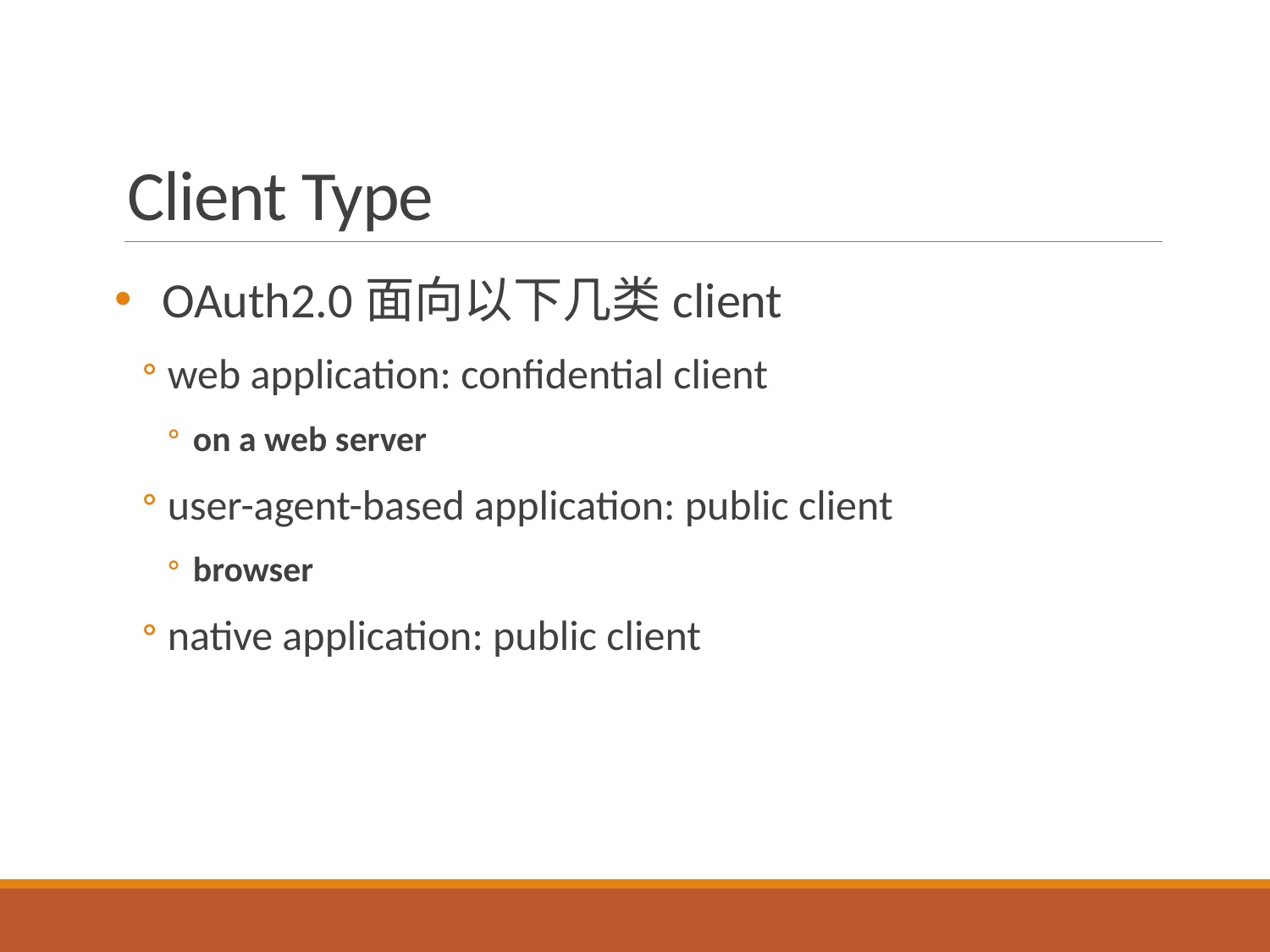

# Client Type
OAuth2.0面向以下几类client
web application: confidential client
on a web server
user-agent-based application: public client
browser
native application: public client